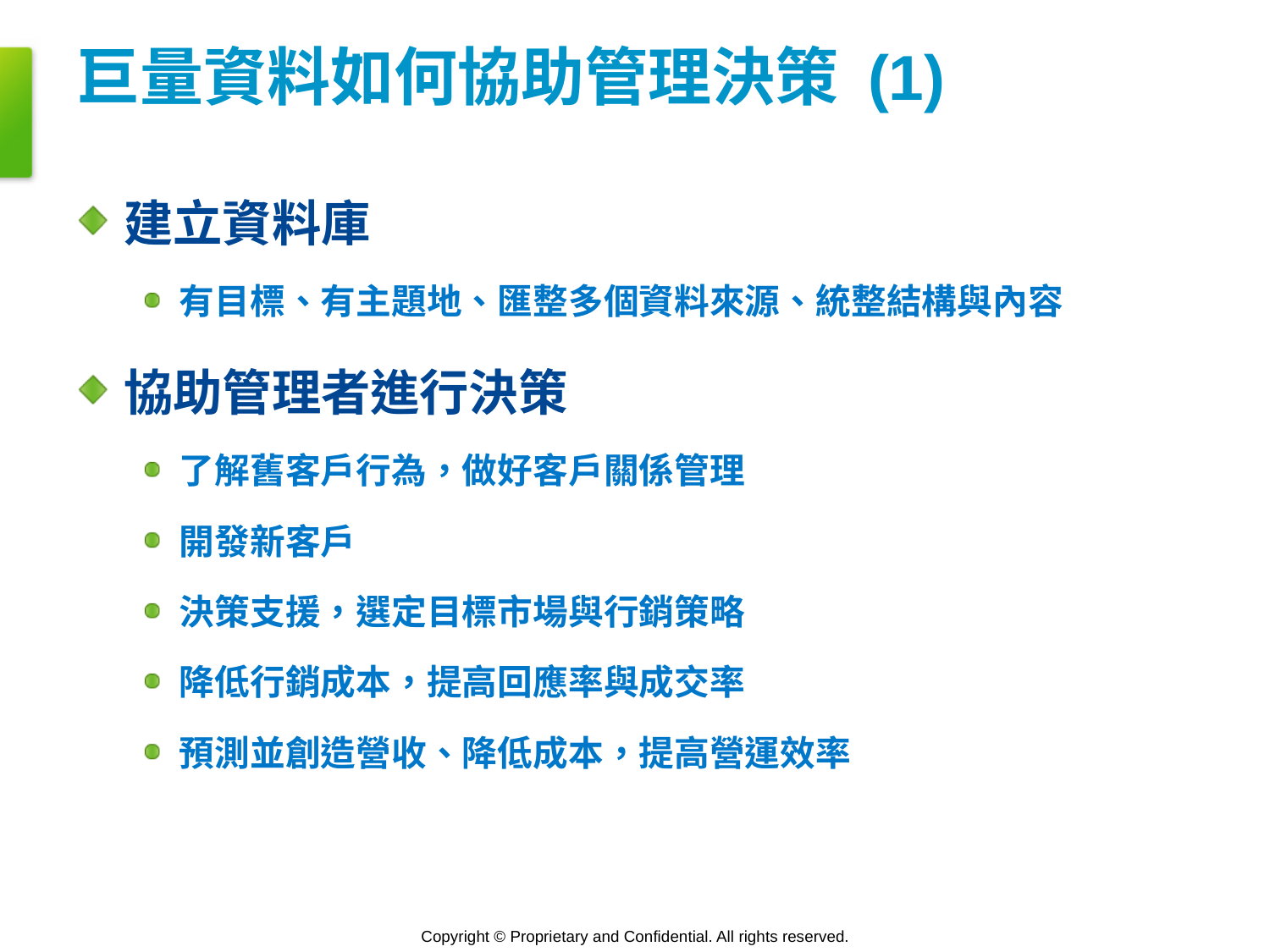

# 巨量資料如何協助管理決策 (1)
建立資料庫
有目標、有主題地、匯整多個資料來源、統整結構與內容
協助管理者進行決策
了解舊客戶行為，做好客戶關係管理
開發新客戶
決策支援，選定目標市場與行銷策略
降低行銷成本，提高回應率與成交率
預測並創造營收、降低成本，提高營運效率